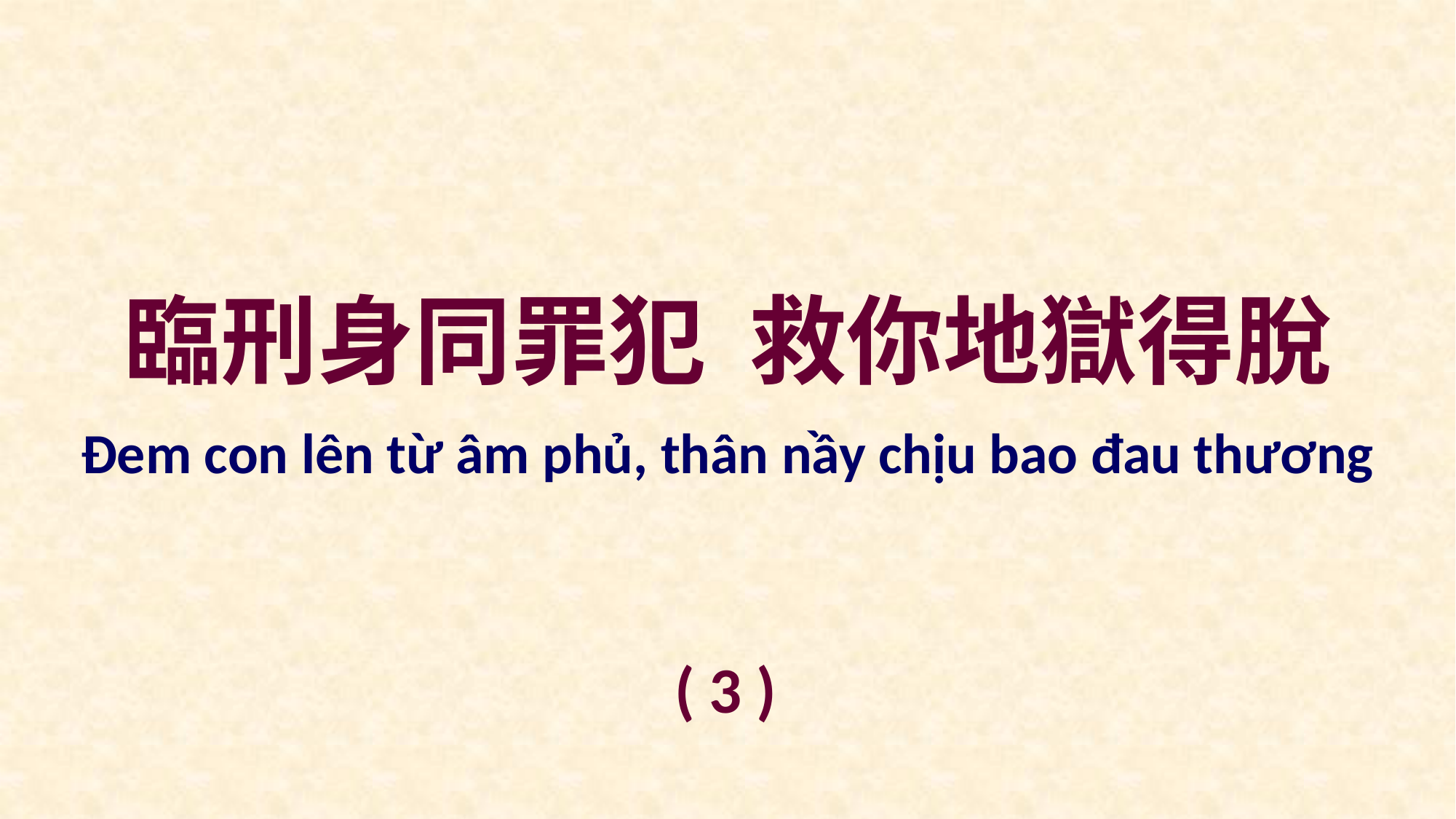

臨刑身同罪犯  救你地獄得脫
Đem con lên từ âm phủ, thân nầy chịu bao đau thương
( 3 )